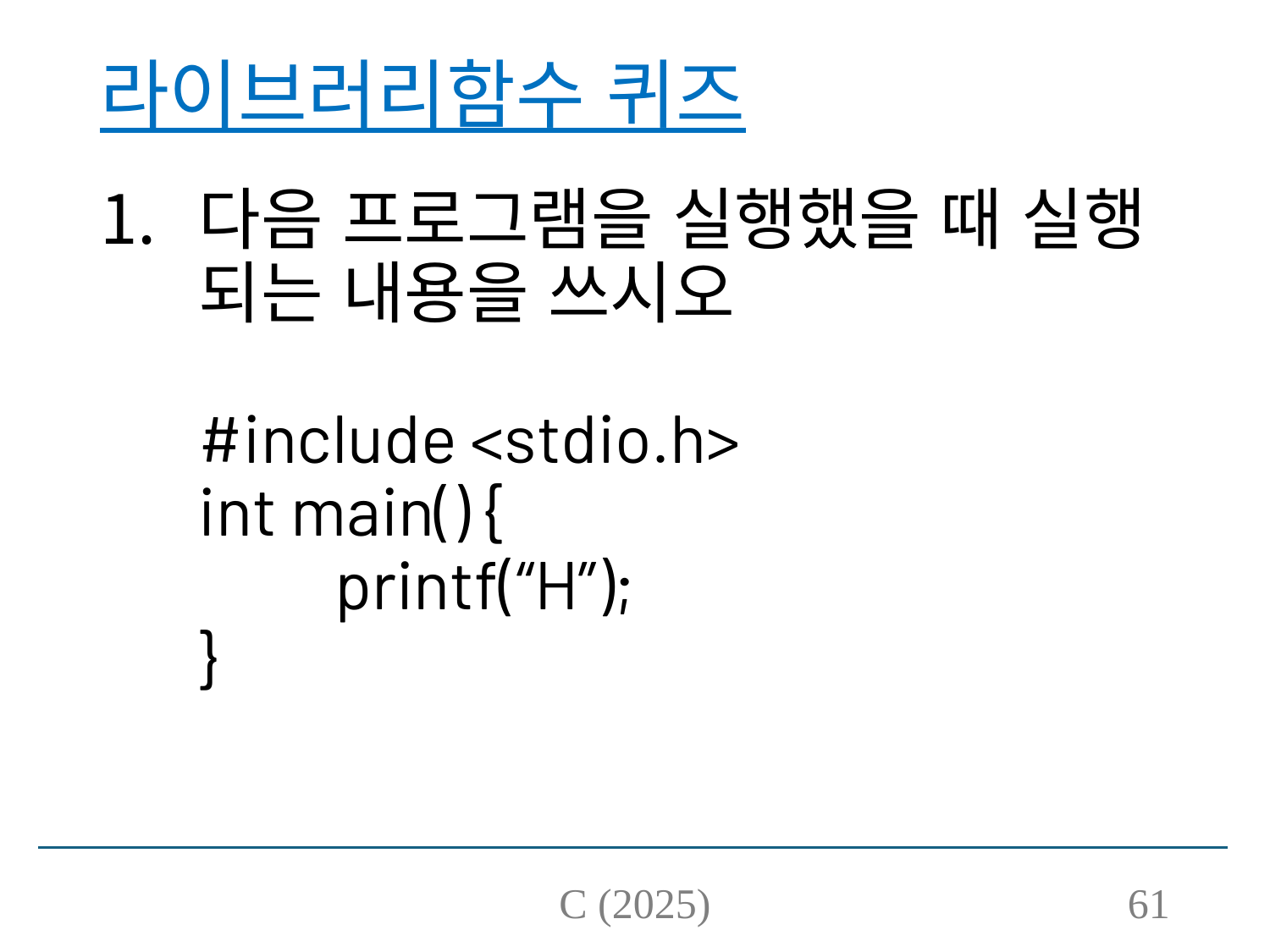

# 라이브러리함수 퀴즈
다음 프로그램을 실행했을 때 실행 되는 내용을 쓰시오
#include <stdio.h>
int main() {
		 printf(“H”);
}
C (2025)
61